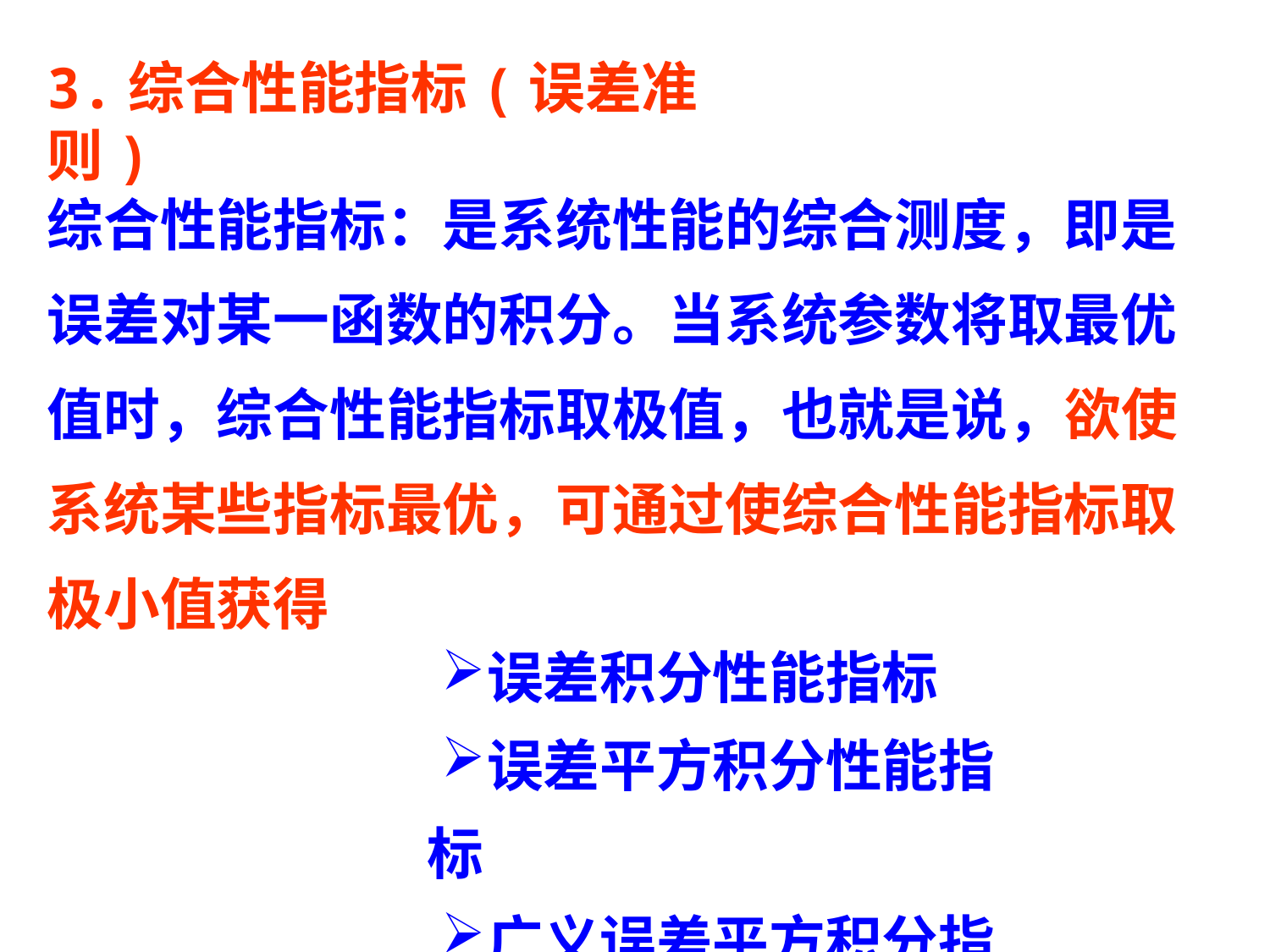

3.综合性能指标(误差准则)
综合性能指标：是系统性能的综合测度，即是误差对某一函数的积分。当系统参数将取最优值时，综合性能指标取极值，也就是说，欲使系统某些指标最优，可通过使综合性能指标取极小值获得
误差积分性能指标
误差平方积分性能指标
广义误差平方积分指标